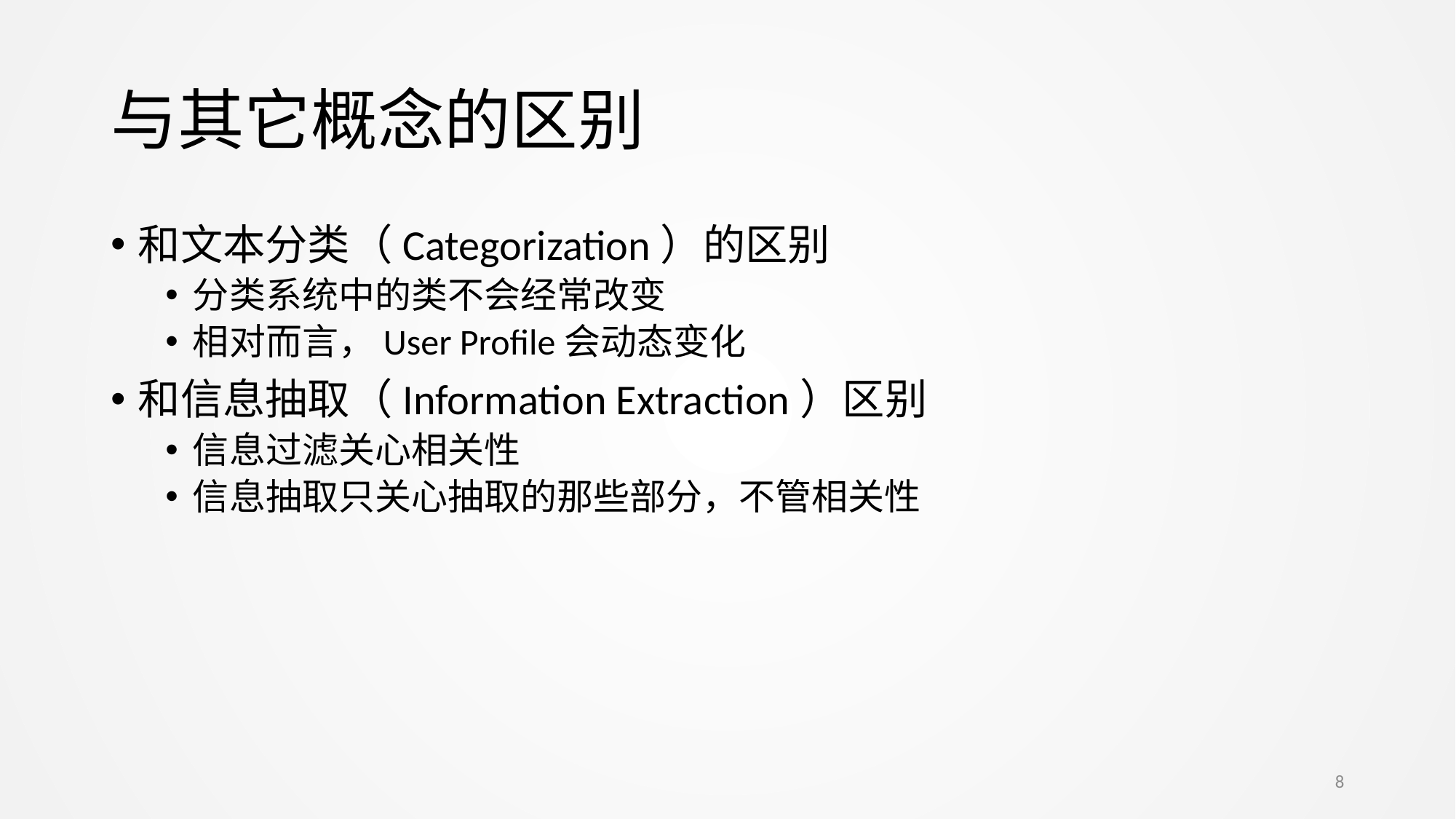

# 与其它概念的区别
和文本分类（Categorization）的区别
分类系统中的类不会经常改变
相对而言，User Profile会动态变化
和信息抽取（Information Extraction）区别
信息过滤关心相关性
信息抽取只关心抽取的那些部分，不管相关性
8